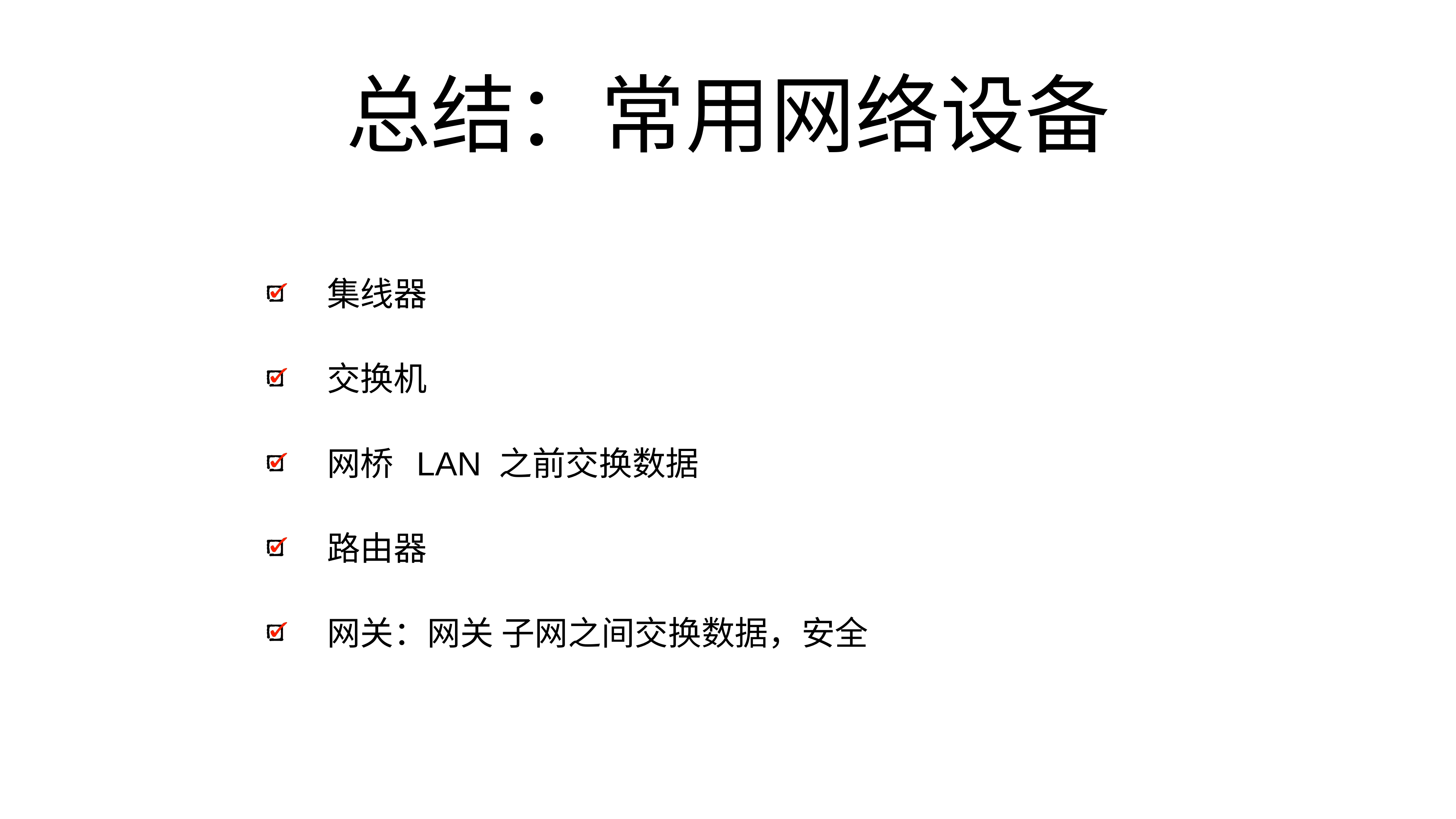

# 总结：常用网络设备
集线器
交换机
网桥  LAN 之前交换数据
路由器
网关：网关 子网之间交换数据，安全